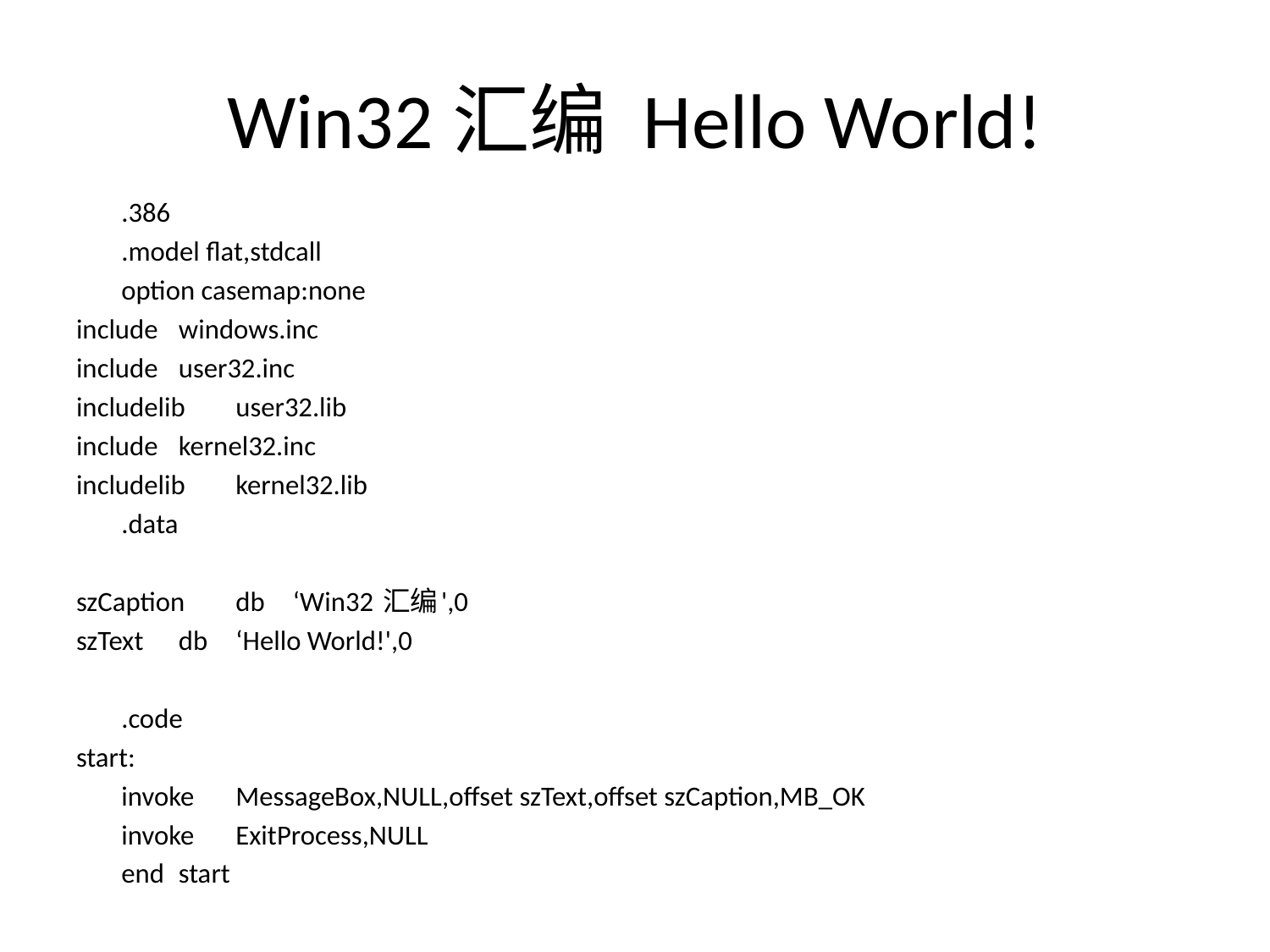

# Win32汇编 Hello World!
		.386
		.model flat,stdcall
		option casemap:none
include		windows.inc
include		user32.inc
includelib		user32.lib
include		kernel32.inc
includelib		kernel32.lib
		.data

szCaption	db	‘Win32 汇编',0
szText		db	‘Hello World!',0

		.code
start:
		invoke	MessageBox,NULL,offset szText,offset szCaption,MB_OK
		invoke	ExitProcess,NULL
		end	start